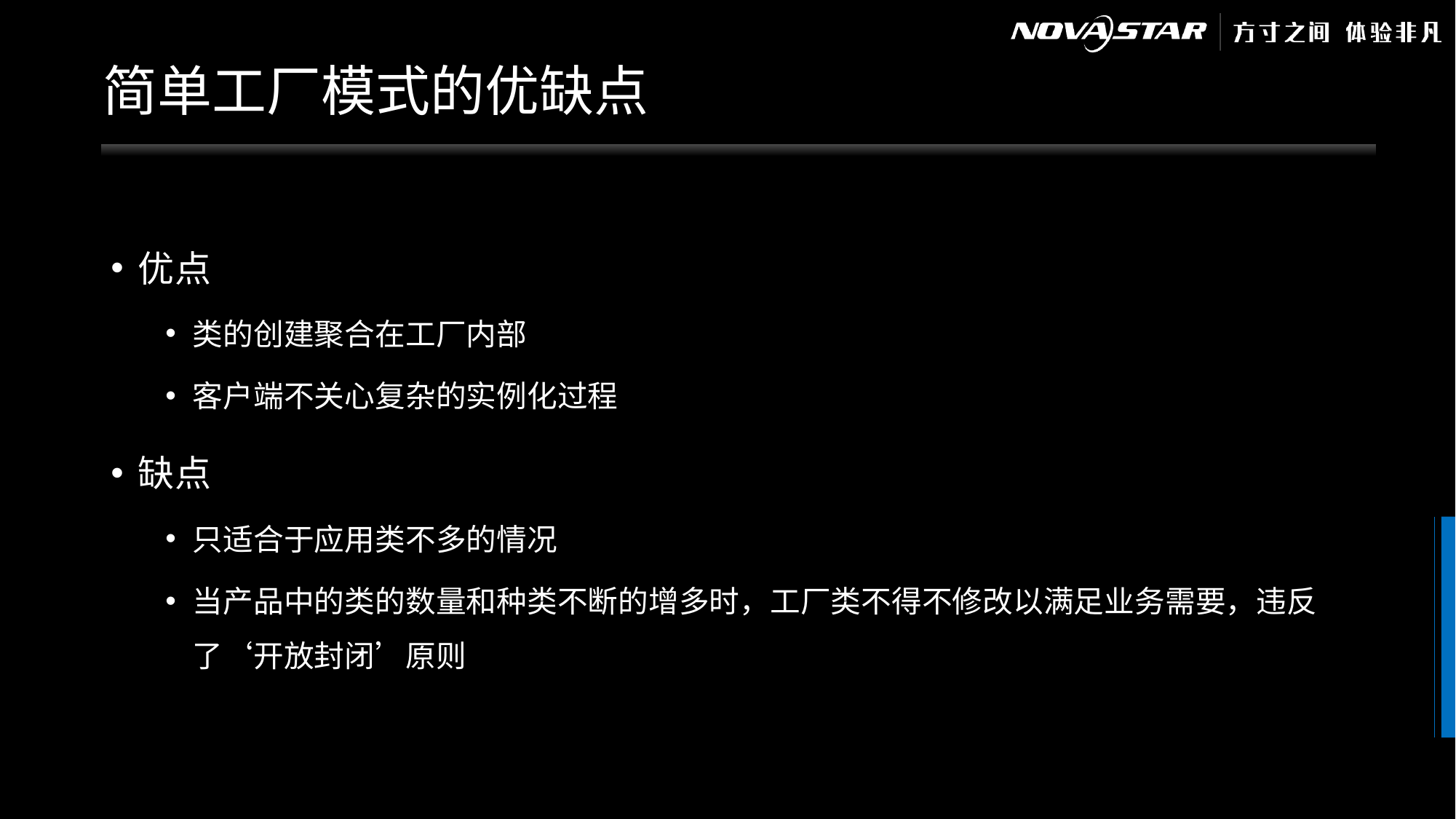

# 简单工厂模式的优缺点

优点
类的创建聚合在工厂内部
客户端不关心复杂的实例化过程
缺点
只适合于应用类不多的情况
当产品中的类的数量和种类不断的增多时，工厂类不得不修改以满足业务需要，违反了‘开放封闭’原则